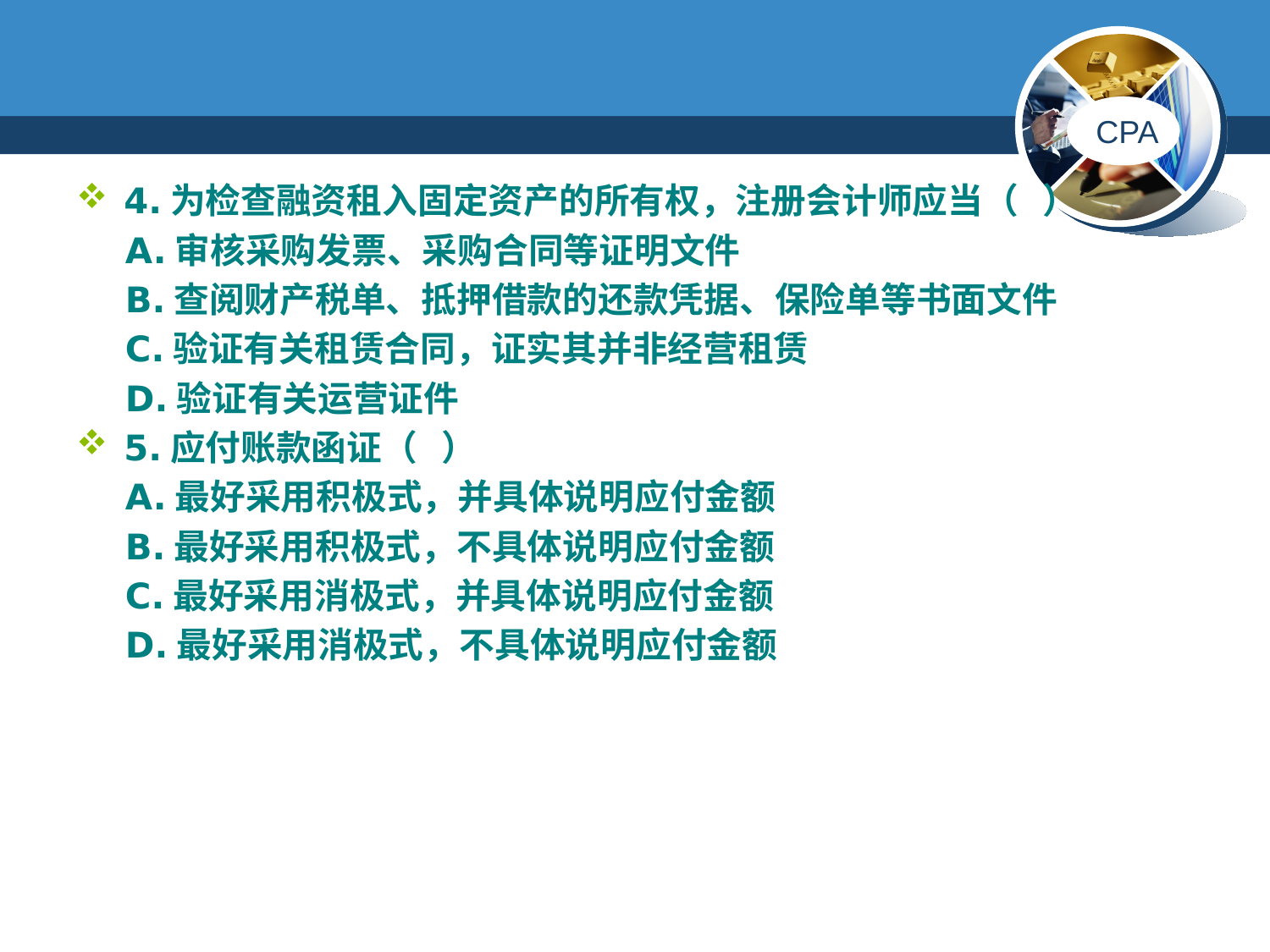

#
4.为检查融资租入固定资产的所有权，注册会计师应当（   ）
    A.审核采购发票、采购合同等证明文件
    B.查阅财产税单、抵押借款的还款凭据、保险单等书面文件
    C.验证有关租赁合同，证实其并非经营租赁
    D.验证有关运营证件
5.应付账款函证（   ）
    A.最好采用积极式，并具体说明应付金额
    B.最好采用积极式，不具体说明应付金额
    C.最好采用消极式，并具体说明应付金额
    D.最好采用消极式，不具体说明应付金额